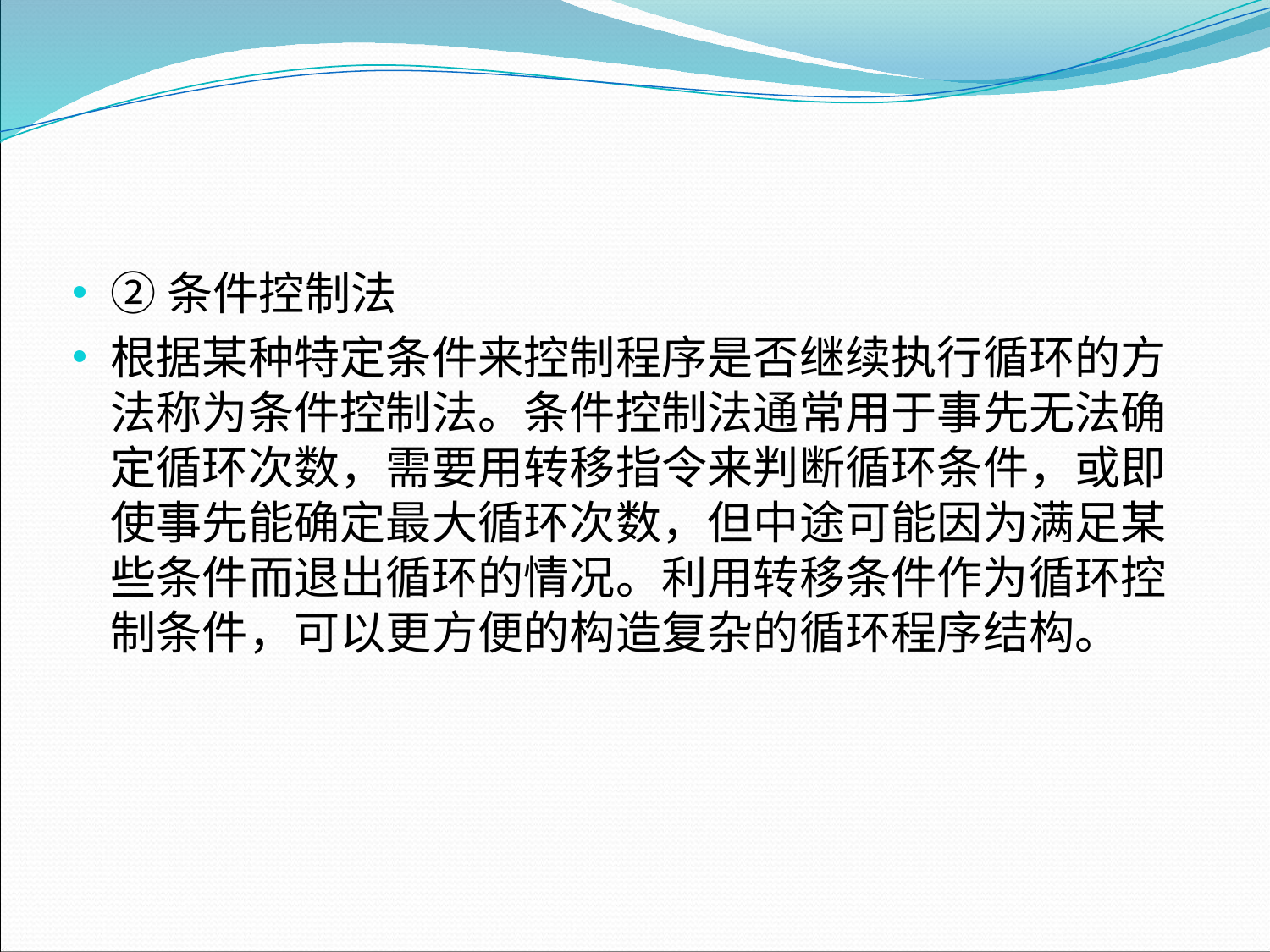

#
②条件控制法
根据某种特定条件来控制程序是否继续执行循环的方法称为条件控制法。条件控制法通常用于事先无法确定循环次数，需要用转移指令来判断循环条件，或即使事先能确定最大循环次数，但中途可能因为满足某些条件而退出循环的情况。利用转移条件作为循环控制条件，可以更方便的构造复杂的循环程序结构。